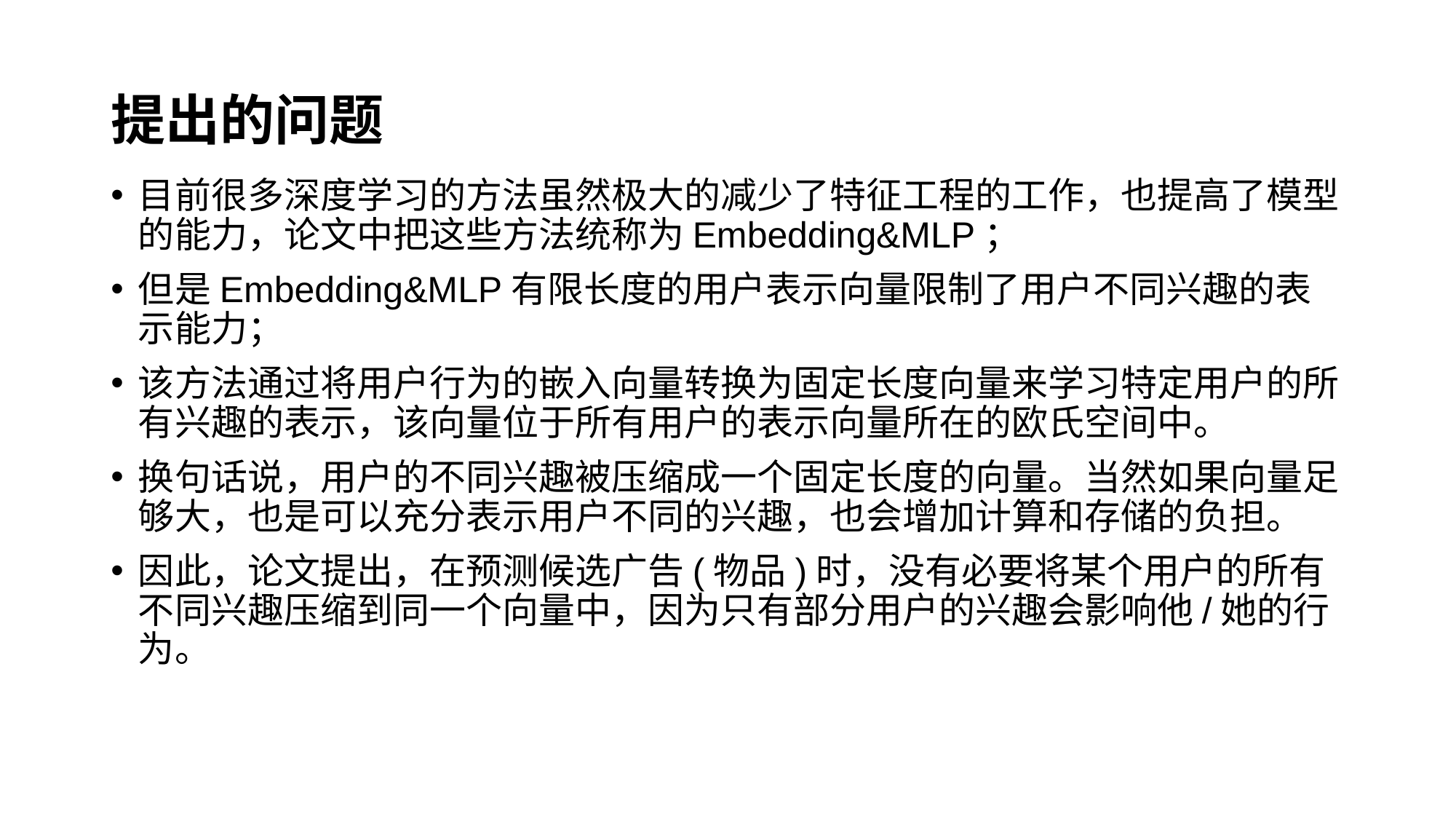

# 提出的问题
目前很多深度学习的方法虽然极大的减少了特征工程的工作，也提高了模型的能力，论文中把这些方法统称为Embedding&MLP；
但是Embedding&MLP有限长度的用户表示向量限制了用户不同兴趣的表示能力；
该方法通过将用户行为的嵌入向量转换为固定长度向量来学习特定用户的所有兴趣的表示，该向量位于所有用户的表示向量所在的欧氏空间中。
换句话说，用户的不同兴趣被压缩成一个固定长度的向量。当然如果向量足够大，也是可以充分表示用户不同的兴趣，也会增加计算和存储的负担。
因此，论文提出，在预测候选广告(物品)时，没有必要将某个用户的所有不同兴趣压缩到同一个向量中，因为只有部分用户的兴趣会影响他/她的行为。